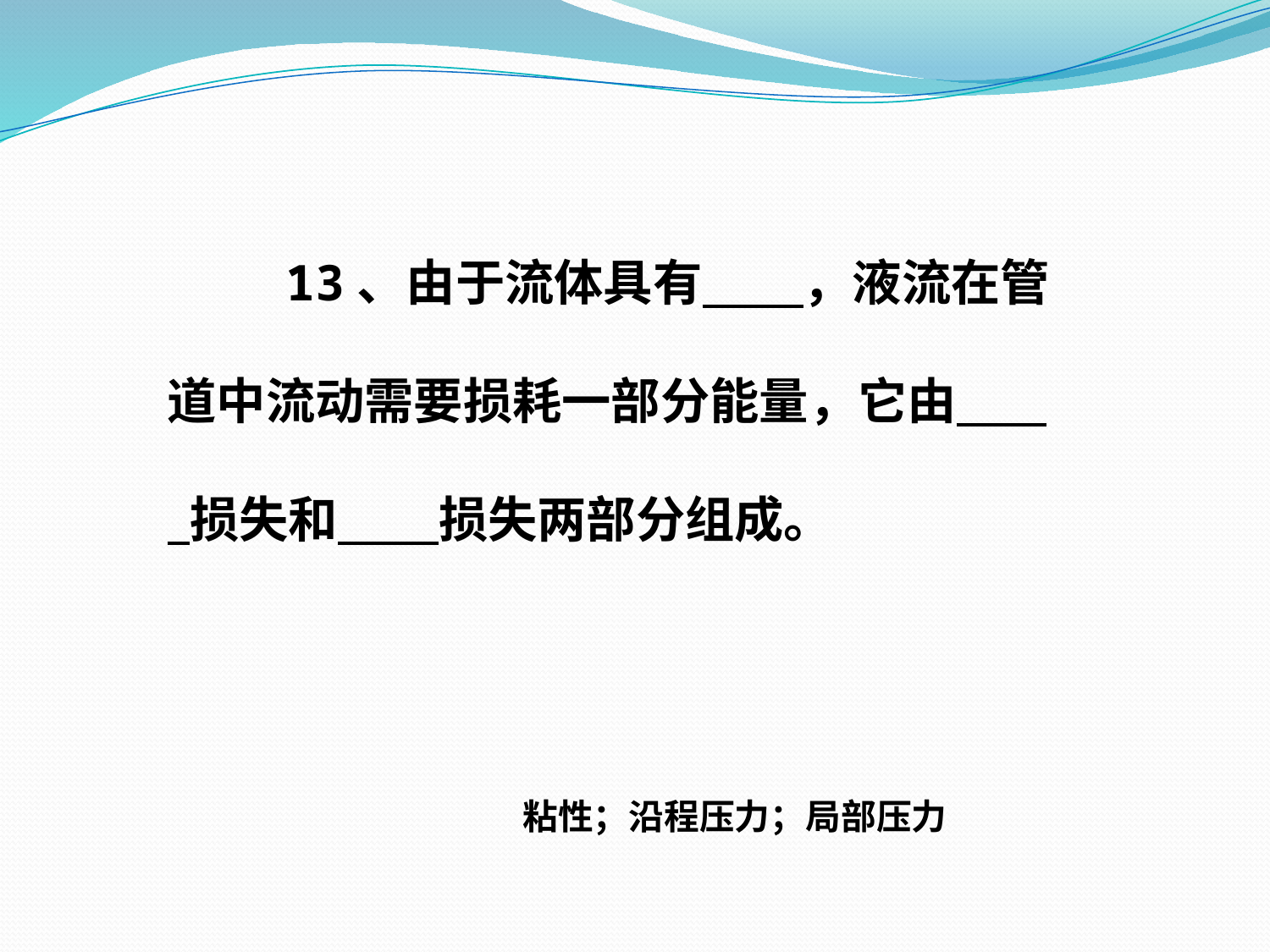

13、由于流体具有         ，液流在管道中流动需要损耗一部分能量，它由           损失和         损失两部分组成。
粘性；沿程压力；局部压力